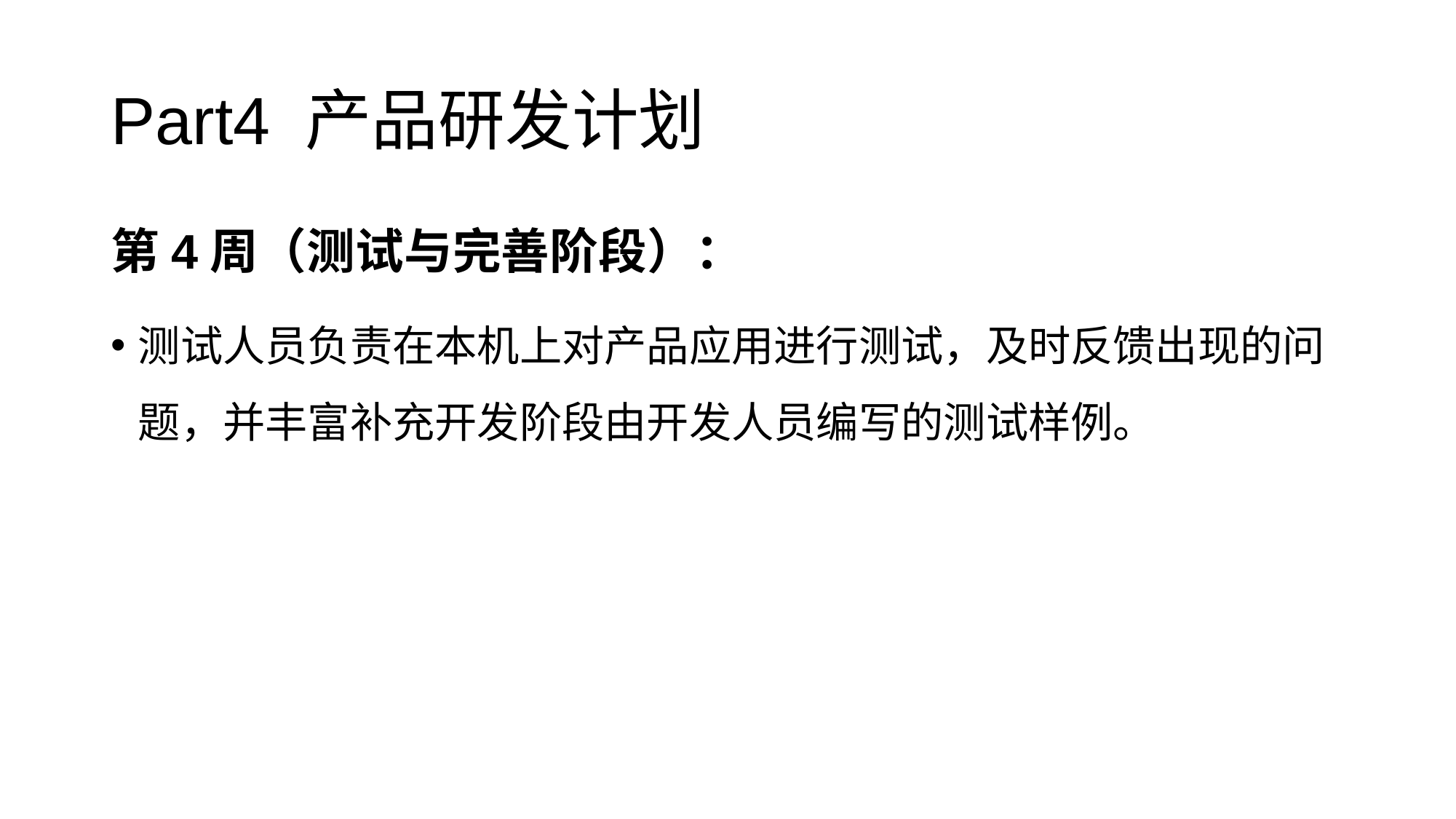

# Part4 产品研发计划
第4周（测试与完善阶段）：
测试人员负责在本机上对产品应用进行测试，及时反馈出现的问题，并丰富补充开发阶段由开发人员编写的测试样例。